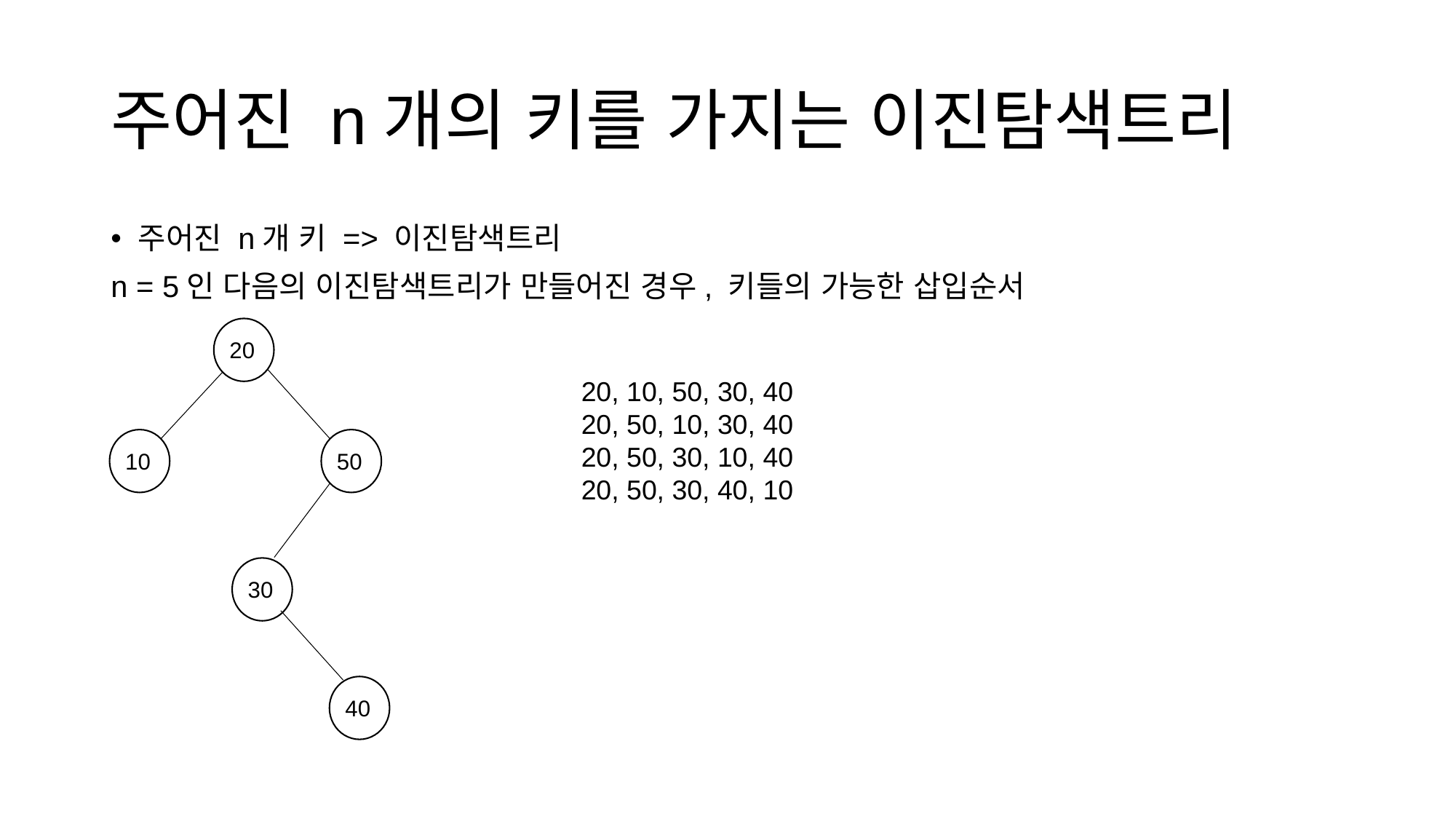

# 주어진 n개의 키를 가지는 이진탐색트리
주어진 n개 키 => 이진탐색트리
n = 5인 다음의 이진탐색트리가 만들어진 경우, 키들의 가능한 삽입순서

20
20, 10, 50, 30, 40
20, 50, 10, 30, 40
20, 50, 30, 10, 40
20, 50, 30, 40, 10

50

10

30

40